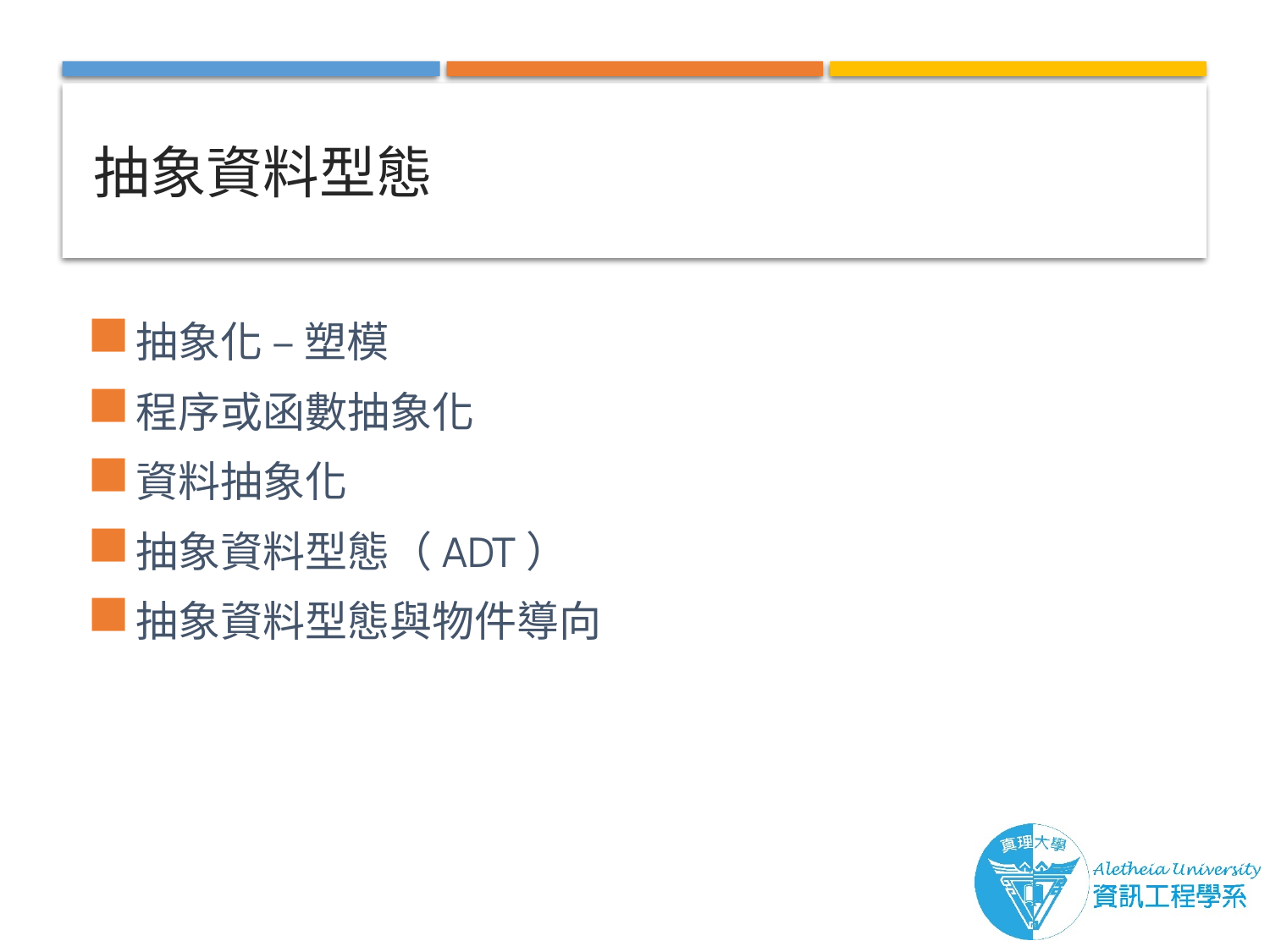

# 抽象資料型態
抽象化 – 塑模
程序或函數抽象化
資料抽象化
抽象資料型態（ADT）
抽象資料型態與物件導向